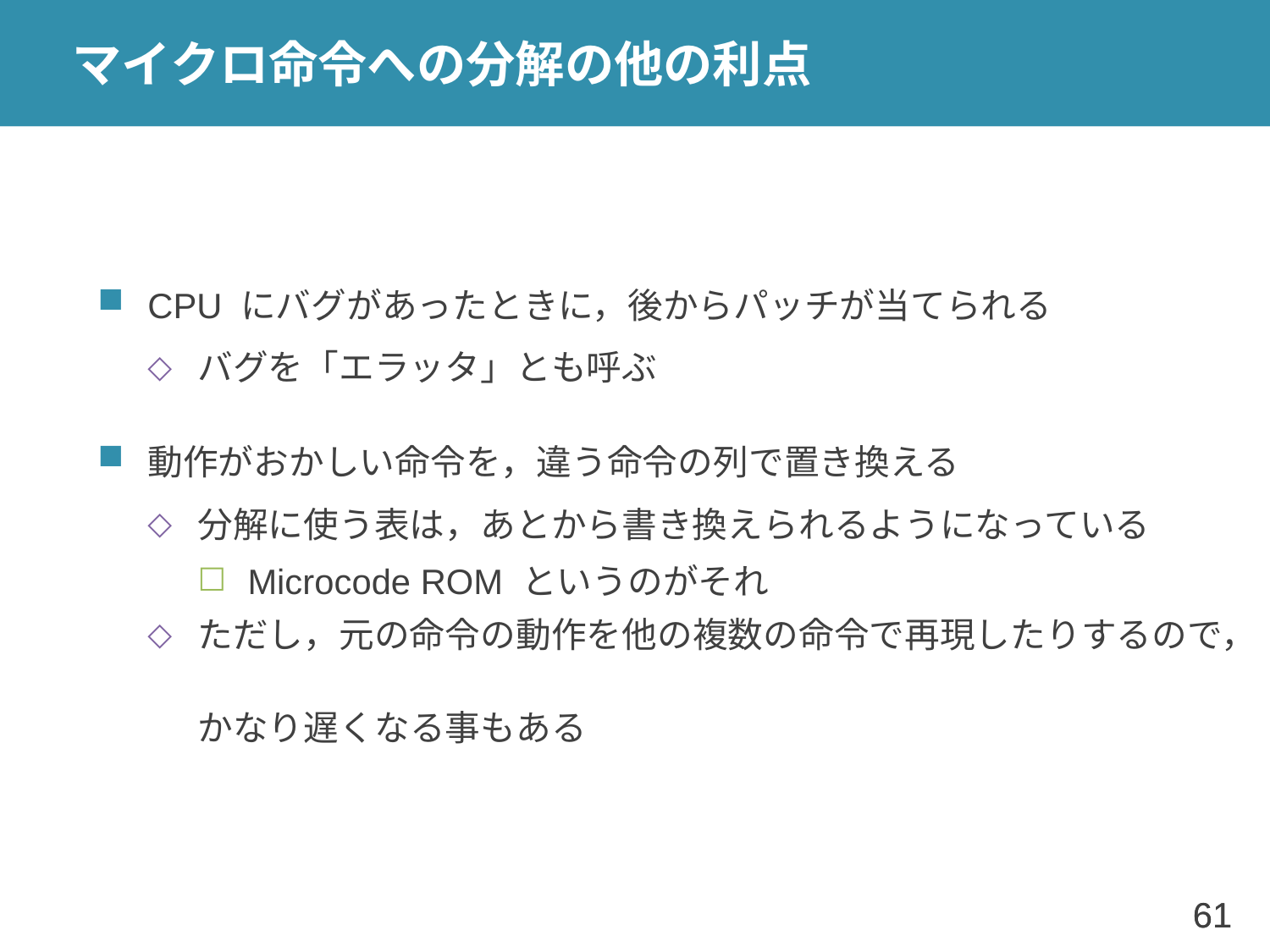

# マイクロ命令への分解の他の利点
CPU にバグがあったときに，後からパッチが当てられる
バグを「エラッタ」とも呼ぶ
動作がおかしい命令を，違う命令の列で置き換える
分解に使う表は，あとから書き換えられるようになっている
Microcode ROM というのがそれ
ただし，元の命令の動作を他の複数の命令で再現したりするので，
かなり遅くなる事もある